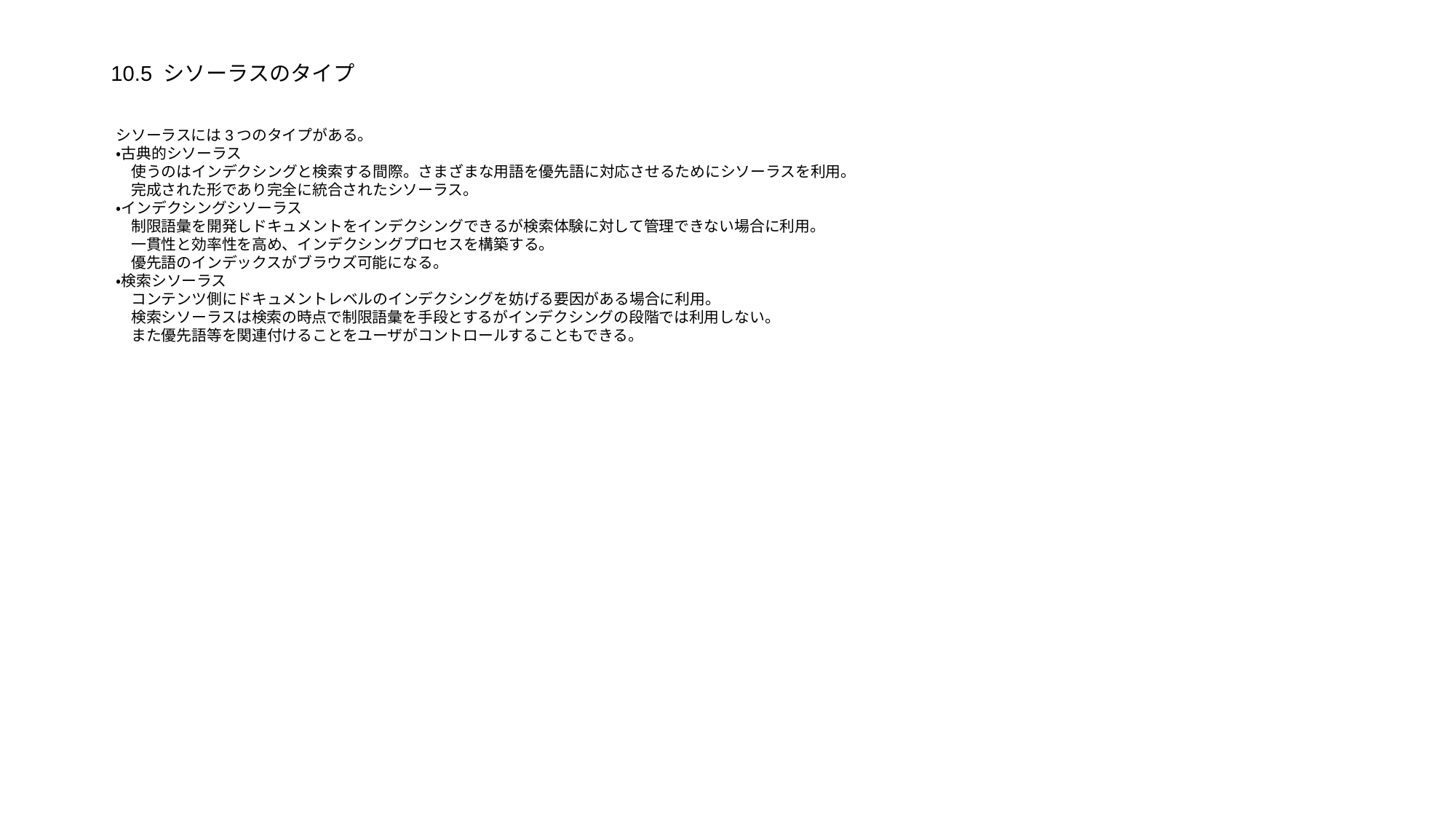

# 10.5 シソーラスのタイプ
シソーラスには3つのタイプがある。
・古典的シソーラス
　使うのはインデクシングと検索する間際。さまざまな用語を優先語に対応させるためにシソーラスを利用。
　完成された形であり完全に統合されたシソーラス。
・インデクシングシソーラス
　制限語彙を開発しドキュメントをインデクシングできるが検索体験に対して管理できない場合に利用。
　一貫性と効率性を高め、インデクシングプロセスを構築する。
　優先語のインデックスがブラウズ可能になる。
・検索シソーラス
　コンテンツ側にドキュメントレベルのインデクシングを妨げる要因がある場合に利用。
　検索シソーラスは検索の時点で制限語彙を手段とするがインデクシングの段階では利用しない。
　また優先語等を関連付けることをユーザがコントロールすることもできる。